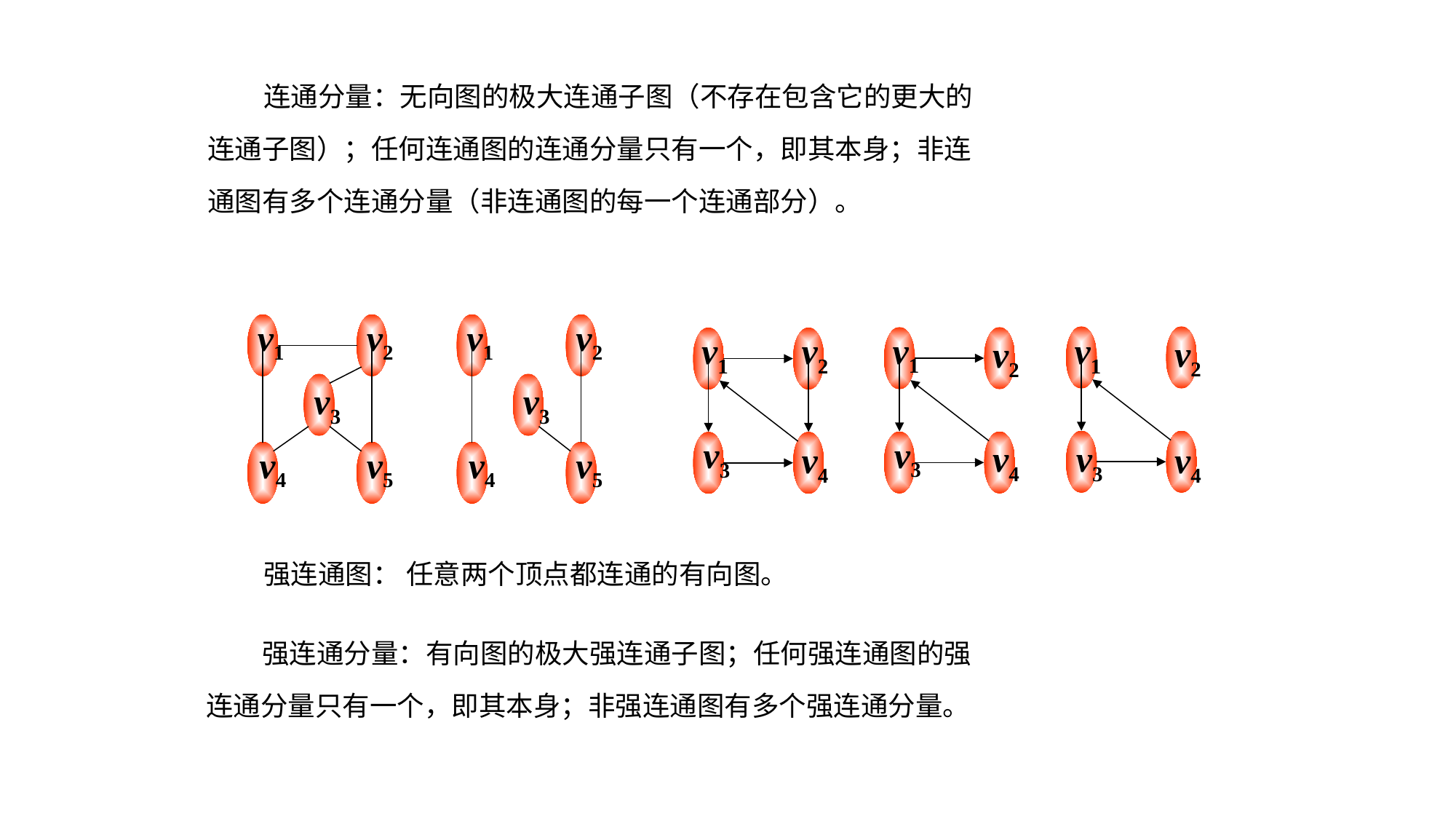

连通分量：无向图的极大连通子图（不存在包含它的更大的
连通子图）；任何连通图的连通分量只有一个，即其本身；非连
通图有多个连通分量（非连通图的每一个连通部分）。
v1
v2

v3

v4
v5

v1
v2

v3

v4
v5

v1
v2

v3
v4

v1
v2

v3

v4
v1
v2

v3

v4

        强连通图： 任意两个顶点都连通的有向图。
        强连通分量：有向图的极大强连通子图；任何强连通图的强
连通分量只有一个，即其本身；非强连通图有多个强连通分量。